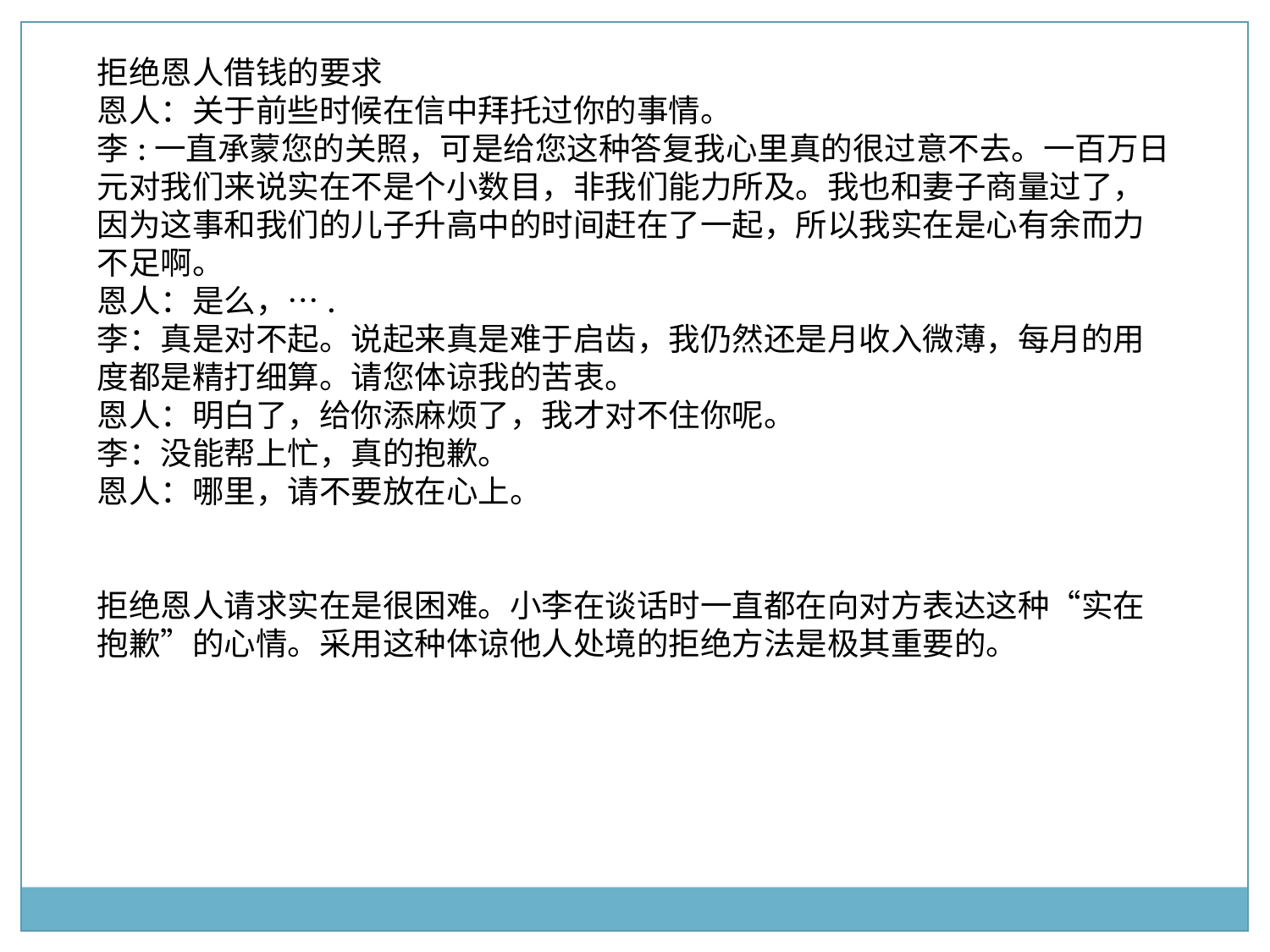

拒绝恩人借钱的要求
恩人：关于前些时候在信中拜托过你的事情。
李:一直承蒙您的关照，可是给您这种答复我心里真的很过意不去。一百万日元对我们来说实在不是个小数目，非我们能力所及。我也和妻子商量过了，因为这事和我们的儿子升高中的时间赶在了一起，所以我实在是心有余而力不足啊。
恩人：是么，….
李：真是对不起。说起来真是难于启齿，我仍然还是月收入微薄，每月的用度都是精打细算。请您体谅我的苦衷。
恩人：明白了，给你添麻烦了，我才对不住你呢。
李：没能帮上忙，真的抱歉。
恩人：哪里，请不要放在心上。

拒绝恩人请求实在是很困难。小李在谈话时一直都在向对方表达这种“实在抱歉”的心情。采用这种体谅他人处境的拒绝方法是极其重要的。